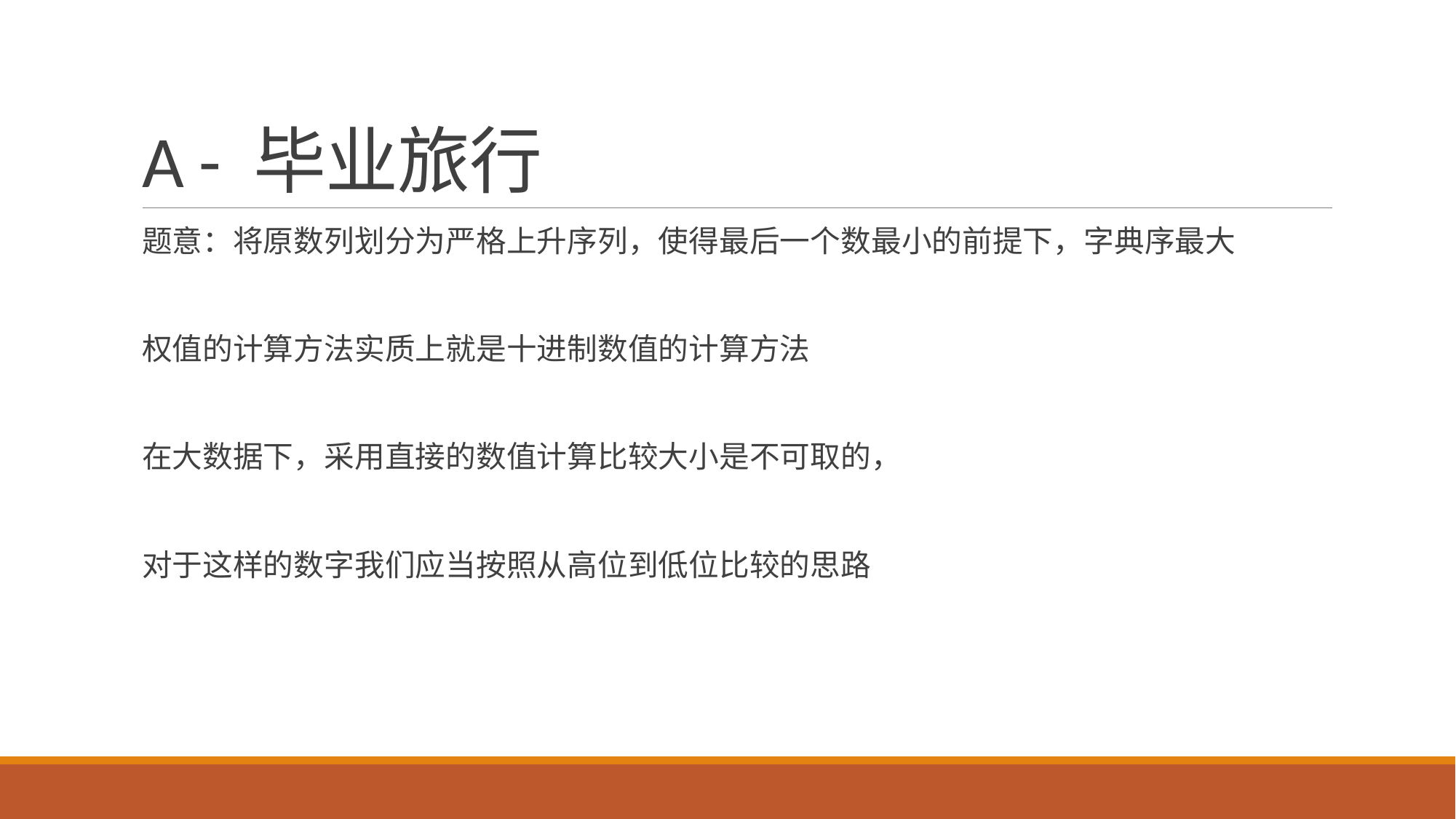

# A - 毕业旅行
题意：将原数列划分为严格上升序列，使得最后一个数最小的前提下，字典序最大

权值的计算方法实质上就是十进制数值的计算方法

在大数据下，采用直接的数值计算比较大小是不可取的，

对于这样的数字我们应当按照从高位到低位比较的思路